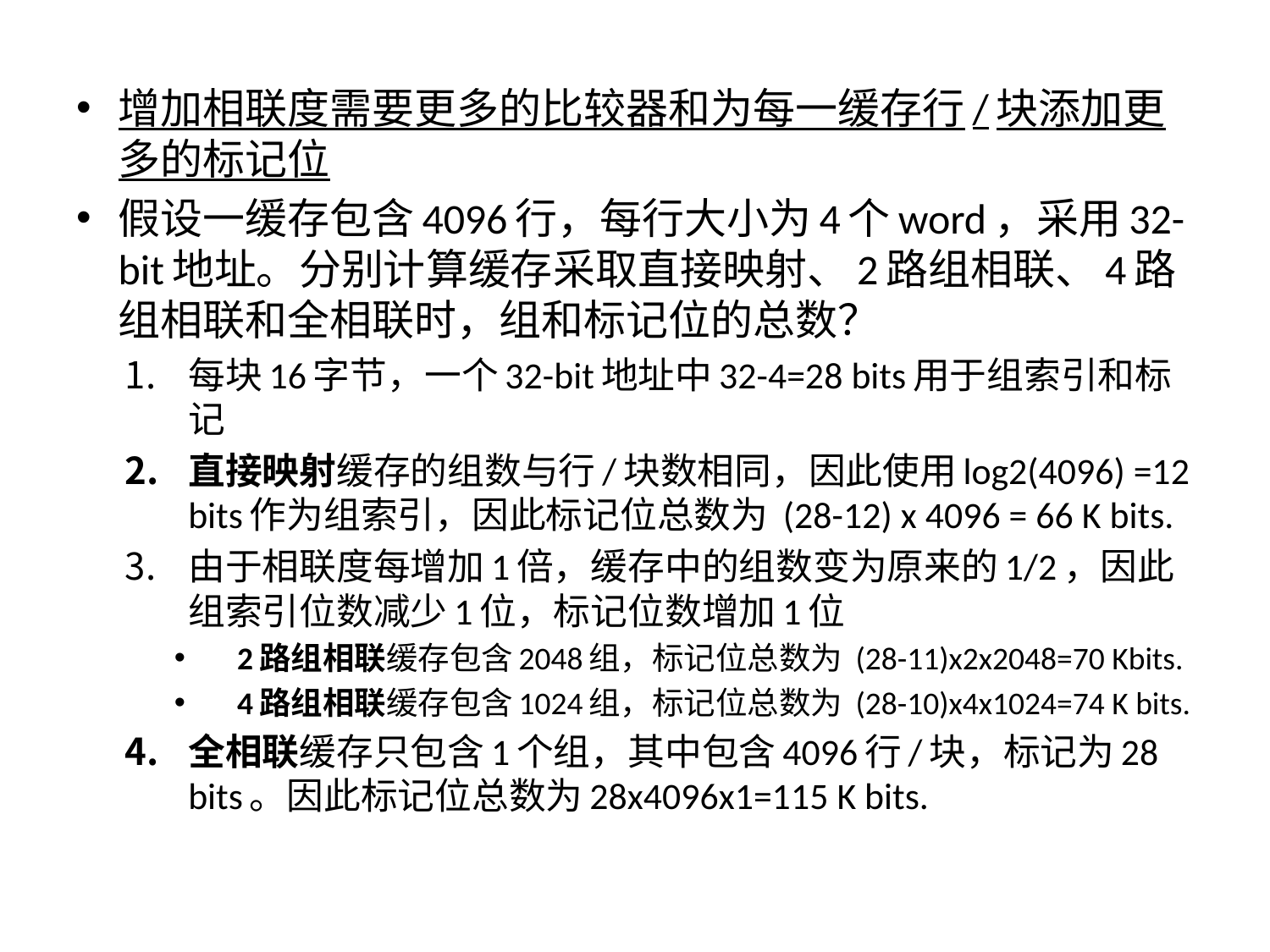

增加相联度需要更多的比较器和为每一缓存行/块添加更多的标记位
假设一缓存包含4096行，每行大小为4个word，采用32-bit地址。分别计算缓存采取直接映射、2路组相联、4路组相联和全相联时，组和标记位的总数？
每块16字节，一个32-bit地址中32-4=28 bits用于组索引和标记
直接映射缓存的组数与行/块数相同，因此使用log2(4096) =12 bits作为组索引，因此标记位总数为 (28-12) x 4096 = 66 K bits.
由于相联度每增加1倍，缓存中的组数变为原来的1/2，因此组索引位数减少1位，标记位数增加1位
2路组相联缓存包含2048组，标记位总数为 (28-11)x2x2048=70 Kbits.
4路组相联缓存包含1024组，标记位总数为 (28-10)x4x1024=74 K bits.
全相联缓存只包含1个组，其中包含4096行/块，标记为28 bits。因此标记位总数为28x4096x1=115 K bits.